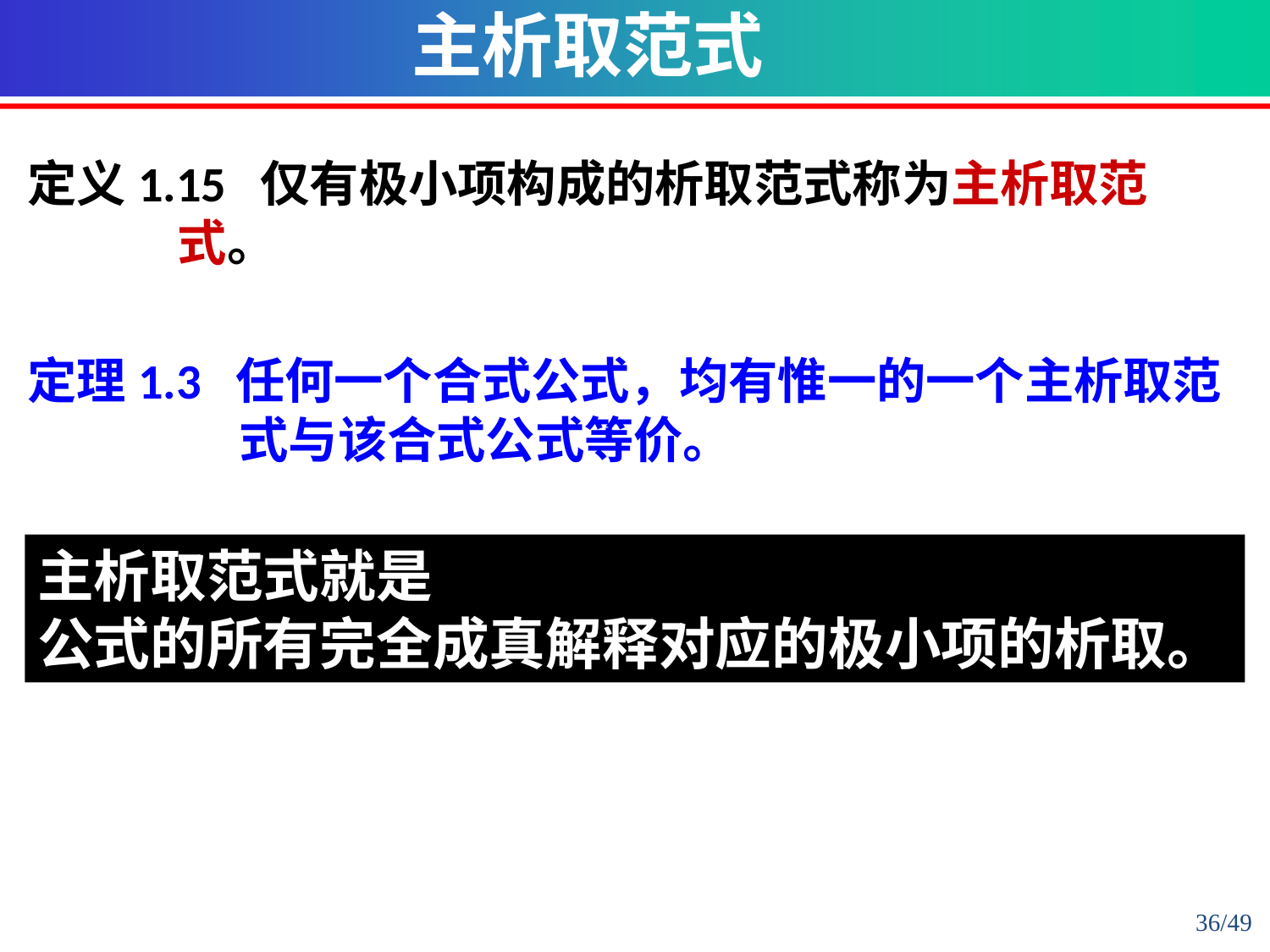

主析取范式
定义1.15  仅有极小项构成的析取范式称为主析取范式。

定理1.3  任何一个合式公式，均有惟一的一个主析取范式与该合式公式等价。
主析取范式就是
公式的所有完全成真解释对应的极小项的析取。
36/49